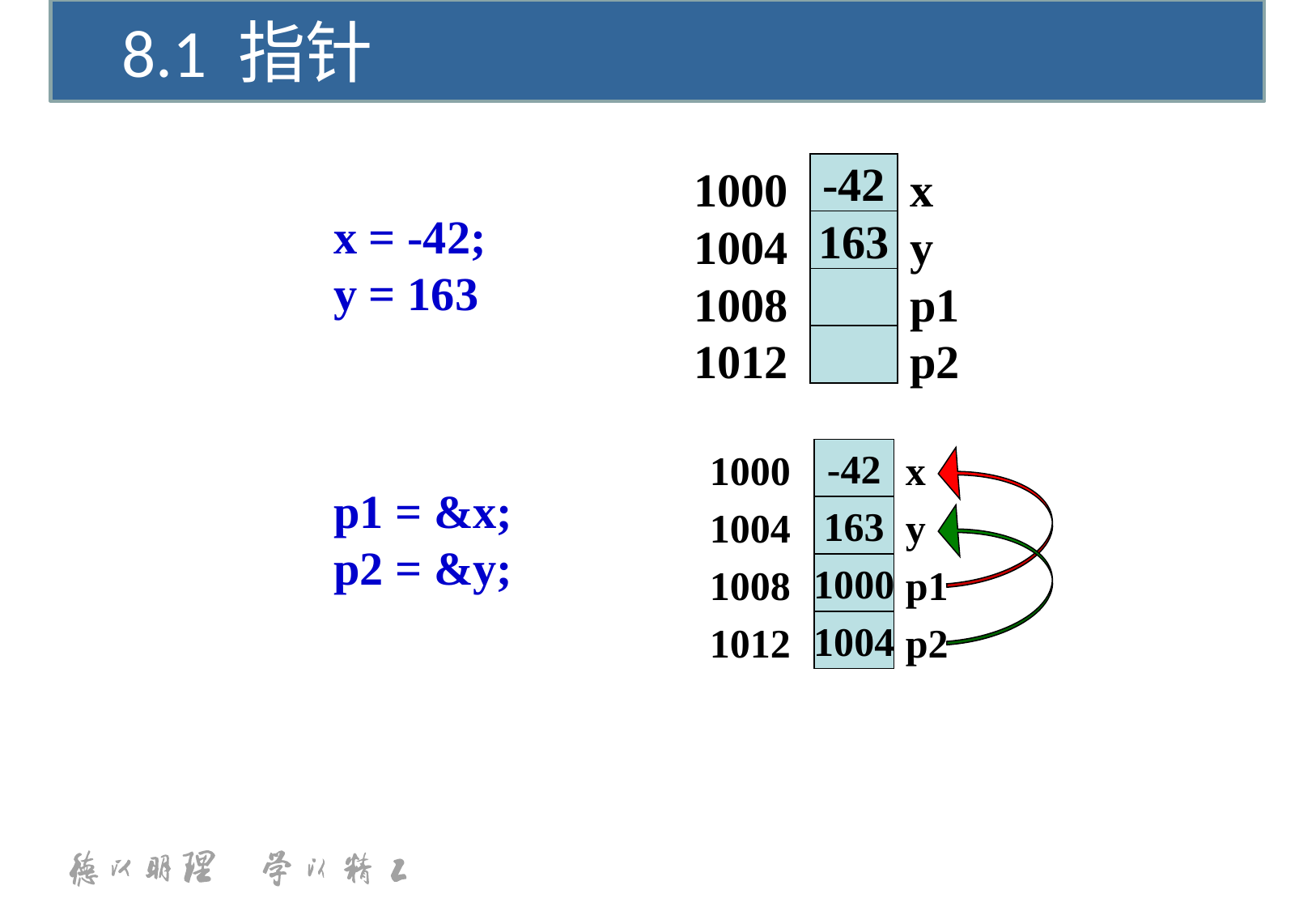

8.1 指针
1000
-42
x
163
1004
y
1008

p1
1012

p2
x = -42;
y = 163
1000
-42
x
163
1004
y
1008
1000
p1
1012
1004
p2

p1 = &x;
p2 = &y;

34